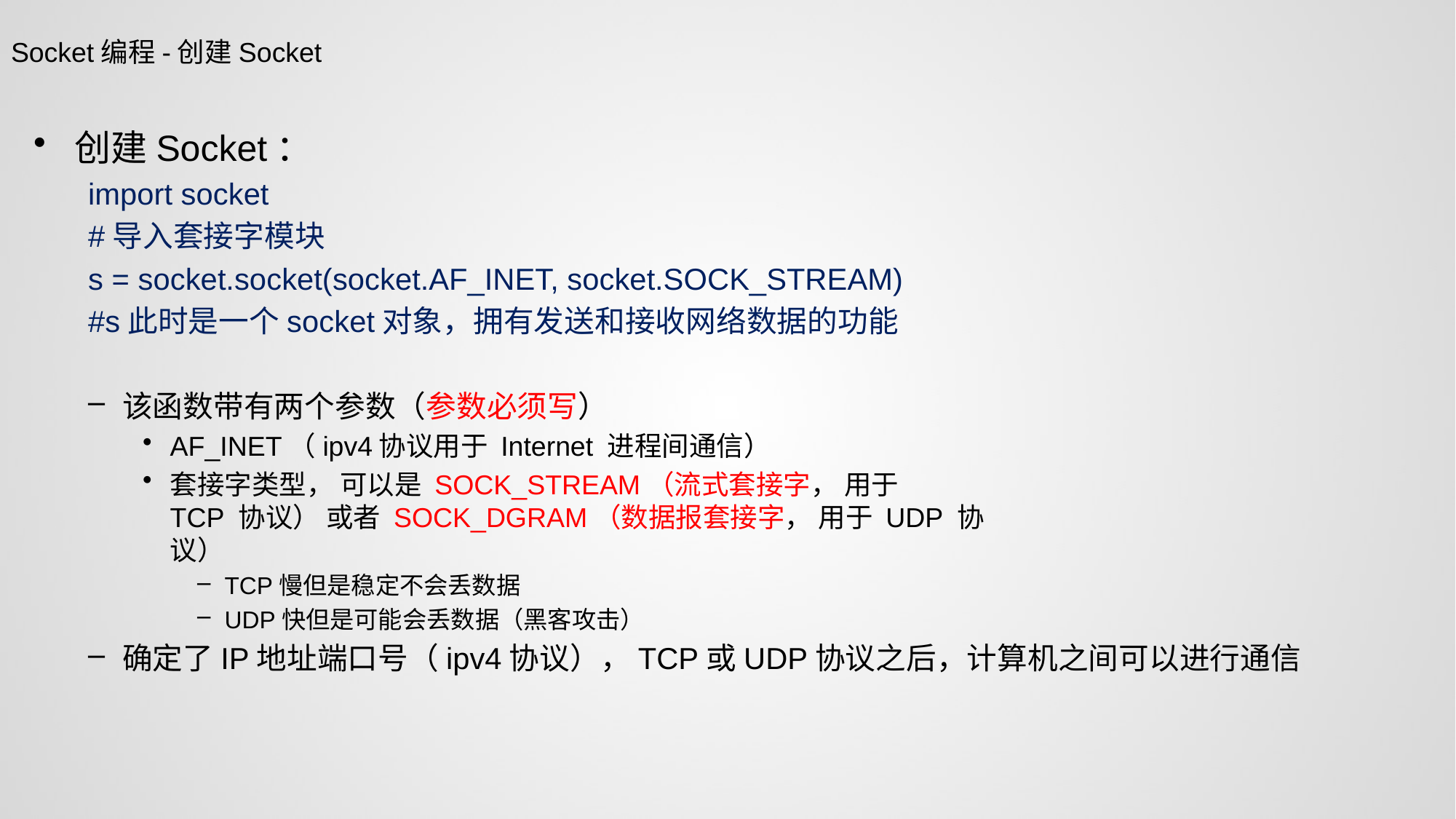

Socket编程-创建Socket
创建Socket：
import socket
#导入套接字模块
s = socket.socket(socket.AF_INET, socket.SOCK_STREAM)
#s此时是一个socket对象，拥有发送和接收网络数据的功能

该函数带有两个参数（参数必须写）
AF_INET（ipv4协议⽤于 Internet 进程间通信）
套接字类型， 可以是 SOCK_STREAM（流式套接字， ⽤于
TCP 协议） 或者 SOCK_DGRAM（数据报套接字， ⽤于 UDP 协
议）
TCP慢但是稳定不会丢数据
UDP快但是可能会丢数据（黑客攻击）
确定了IP地址端口号（ipv4协议），TCP或UDP协议之后，计算机之间可以进行通信